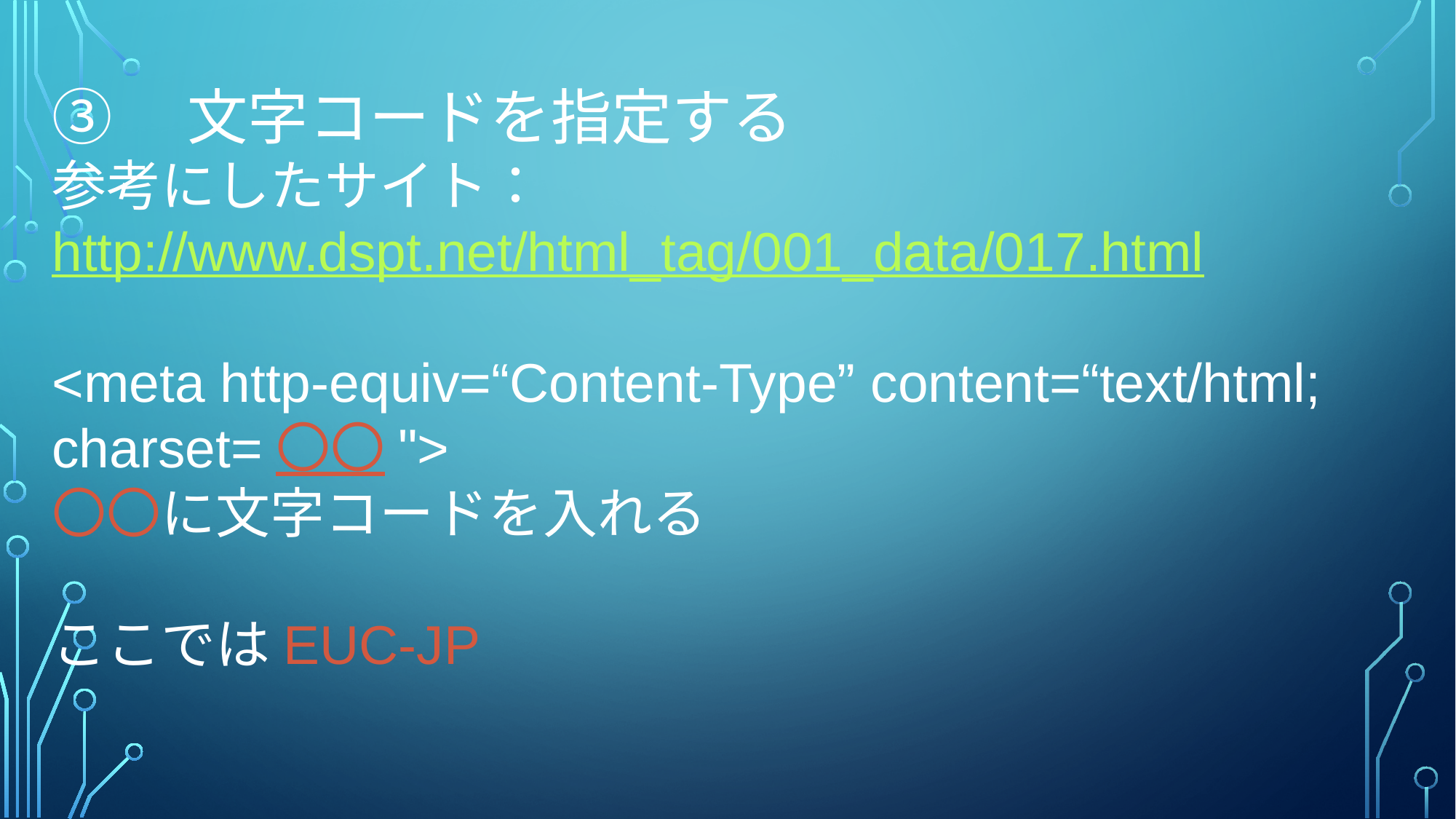

③　文字コードを指定する
参考にしたサイト：
http://www.dspt.net/html_tag/001_data/017.html

<meta http-equiv=“Content-Type” content=“text/html; charset=〇〇">
〇〇に文字コードを入れる

ここではEUC-JP